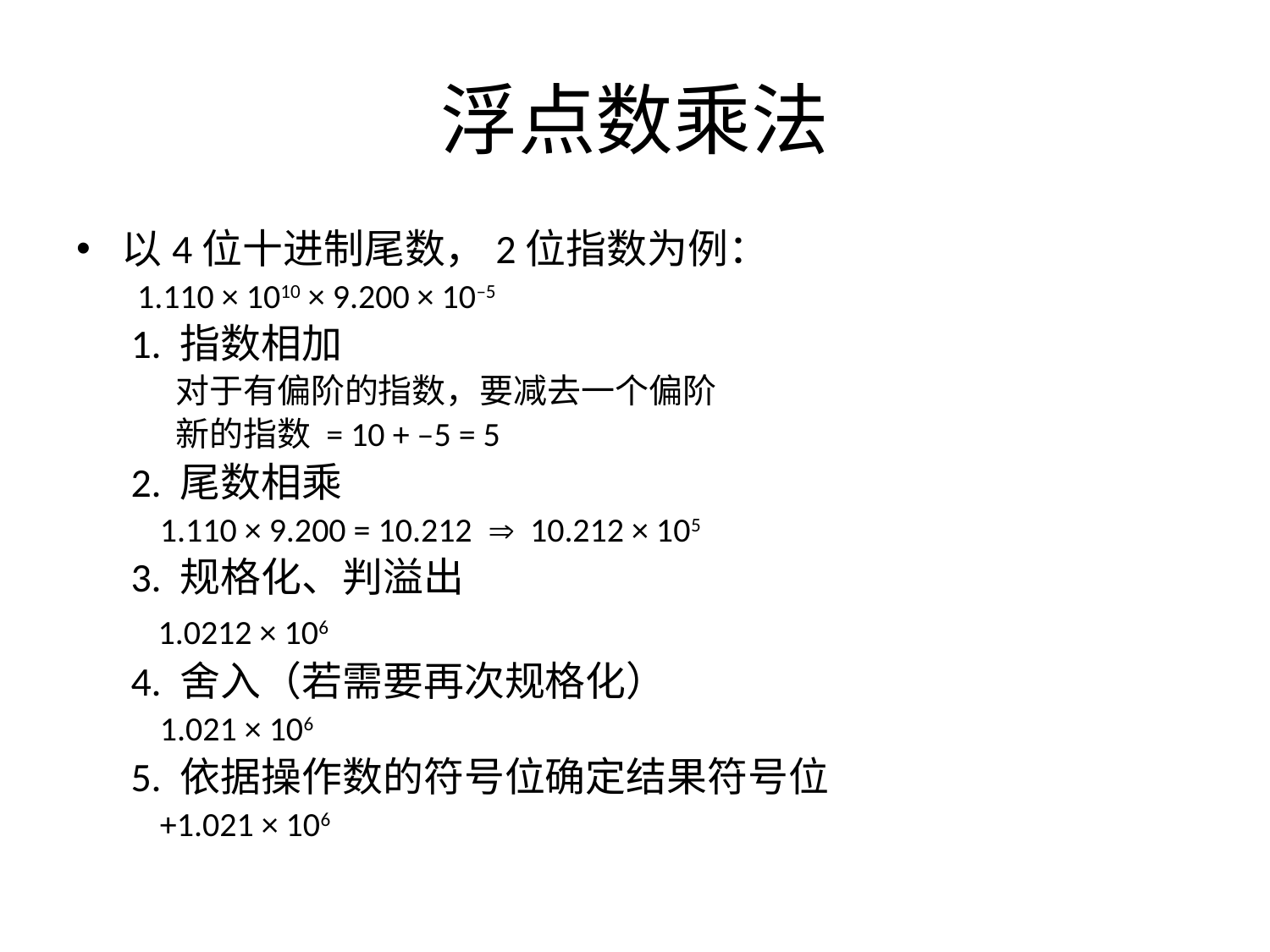

# 浮点数乘法
以4位十进制尾数，2位指数为例：
1.110 × 1010 × 9.200 × 10–5
      1. 指数相加
    对于有偏阶的指数，要减去一个偏阶
    新的指数 = 10 + –5 = 5
      2. 尾数相乘
   1.110 × 9.200 = 10.212  ⇒  10.212 × 105
      3. 规格化、判溢出
         1.0212 × 106
      4. 舍入（若需要再次规格化）
   1.021 × 106
      5. 依据操作数的符号位确定结果符号位
   +1.021 × 106